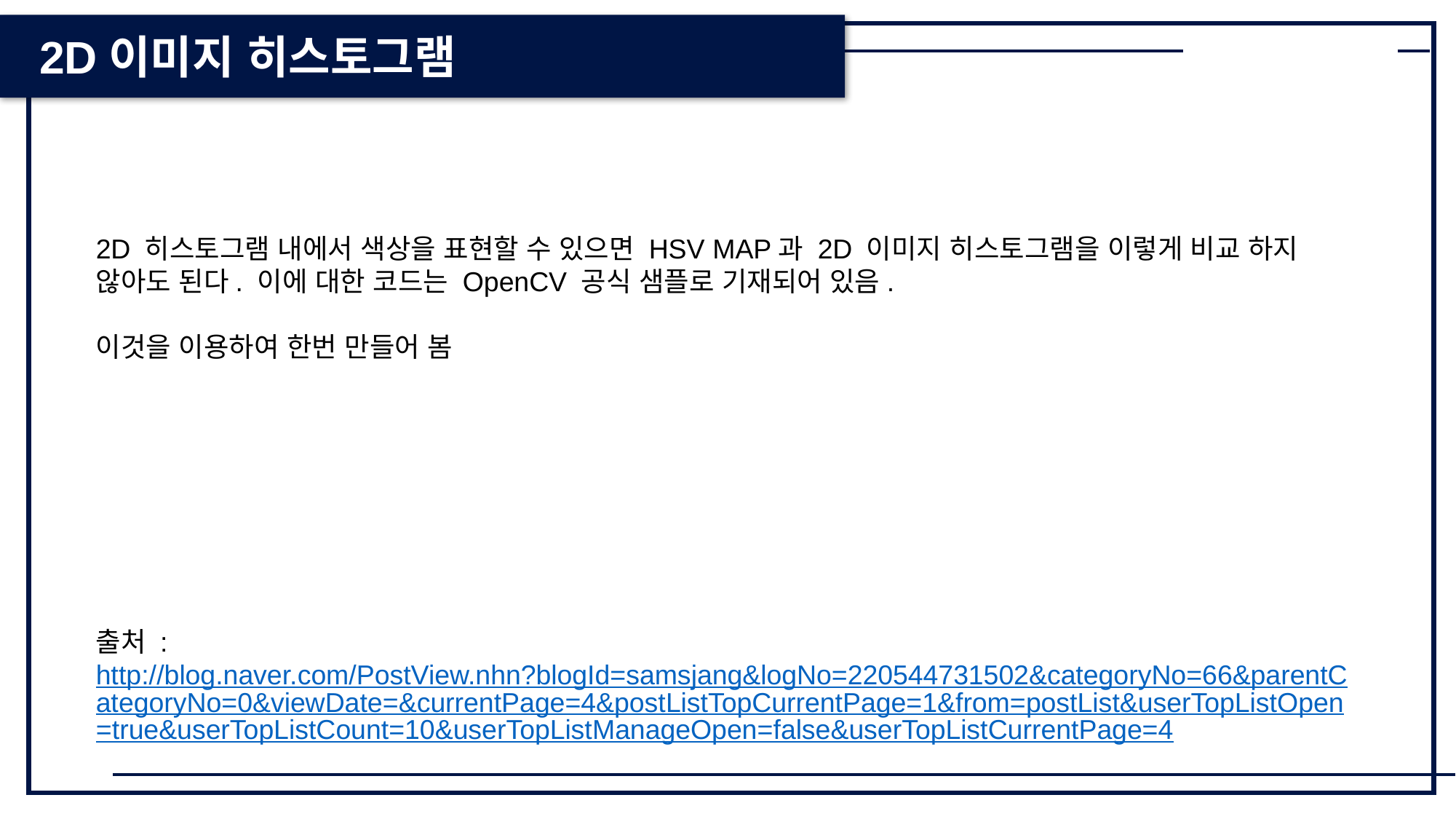

2D이미지 히스토그램
2D 히스토그램 내에서 색상을 표현할 수 있으면 HSV MAP과 2D 이미지 히스토그램을 이렇게 비교 하지 않아도 된다. 이에 대한 코드는 OpenCV 공식 샘플로 기재되어 있음.

이것을 이용하여 한번 만들어 봄

출처 : http://blog.naver.com/PostView.nhn?blogId=samsjang&logNo=220544731502&categoryNo=66&parentCategoryNo=0&viewDate=&currentPage=4&postListTopCurrentPage=1&from=postList&userTopListOpen=true&userTopListCount=10&userTopListManageOpen=false&userTopListCurrentPage=4